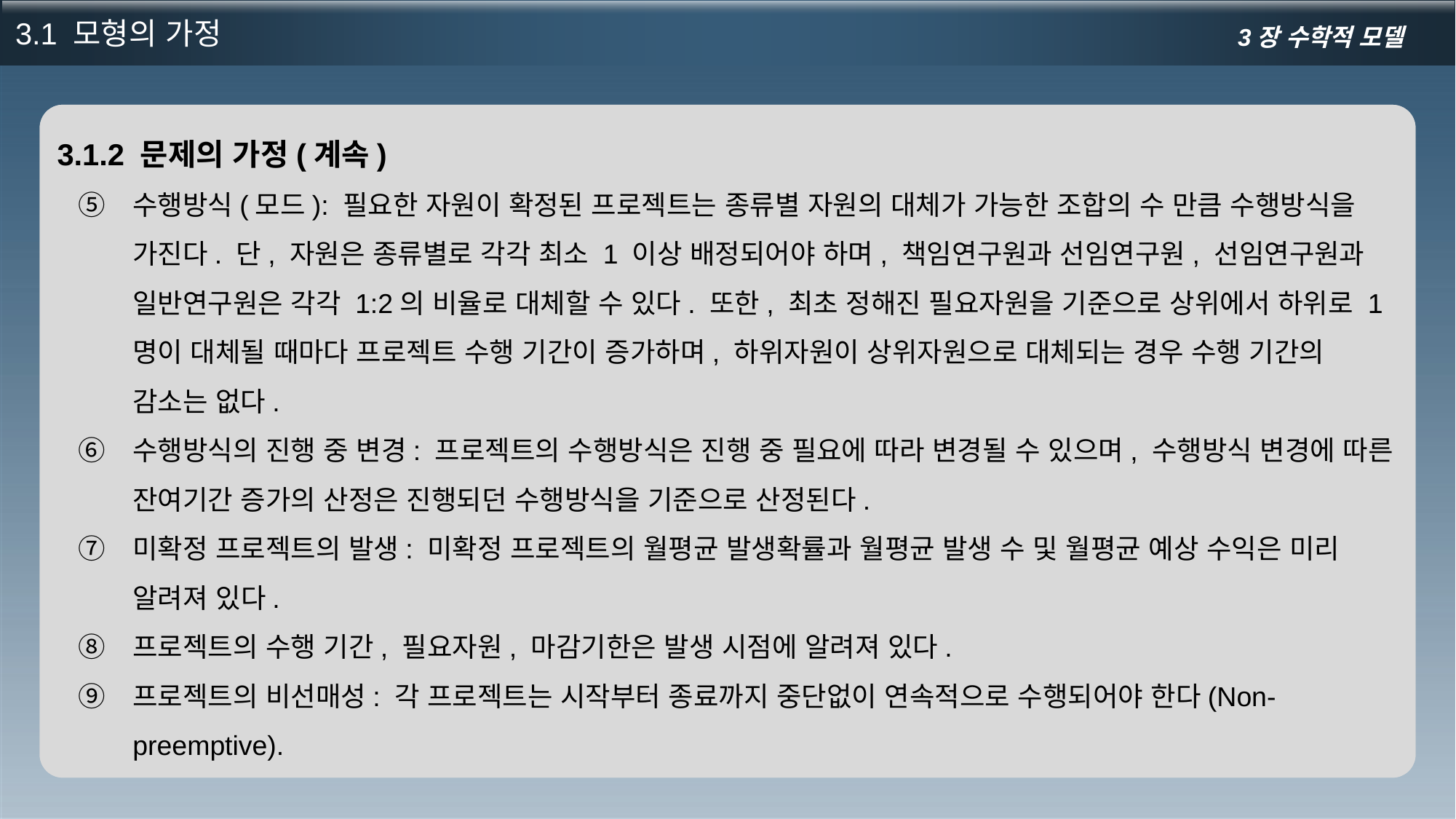

3.1 모형의 가정
3장 수학적 모델
3.1.2 문제의 가정(계속)
수행방식(모드): 필요한 자원이 확정된 프로젝트는 종류별 자원의 대체가 가능한 조합의 수 만큼 수행방식을 가진다. 단, 자원은 종류별로 각각 최소 1 이상 배정되어야 하며, 책임연구원과 선임연구원, 선임연구원과 일반연구원은 각각 1:2의 비율로 대체할 수 있다. 또한, 최초 정해진 필요자원을 기준으로 상위에서 하위로 1명이 대체될 때마다 프로젝트 수행 기간이 증가하며, 하위자원이 상위자원으로 대체되는 경우 수행 기간의 감소는 없다.
수행방식의 진행 중 변경: 프로젝트의 수행방식은 진행 중 필요에 따라 변경될 수 있으며, 수행방식 변경에 따른 잔여기간 증가의 산정은 진행되던 수행방식을 기준으로 산정된다.
미확정 프로젝트의 발생: 미확정 프로젝트의 월평균 발생확률과 월평균 발생 수 및 월평균 예상 수익은 미리 알려져 있다.
프로젝트의 수행 기간, 필요자원, 마감기한은 발생 시점에 알려져 있다.
프로젝트의 비선매성: 각 프로젝트는 시작부터 종료까지 중단없이 연속적으로 수행되어야 한다(Non-preemptive).